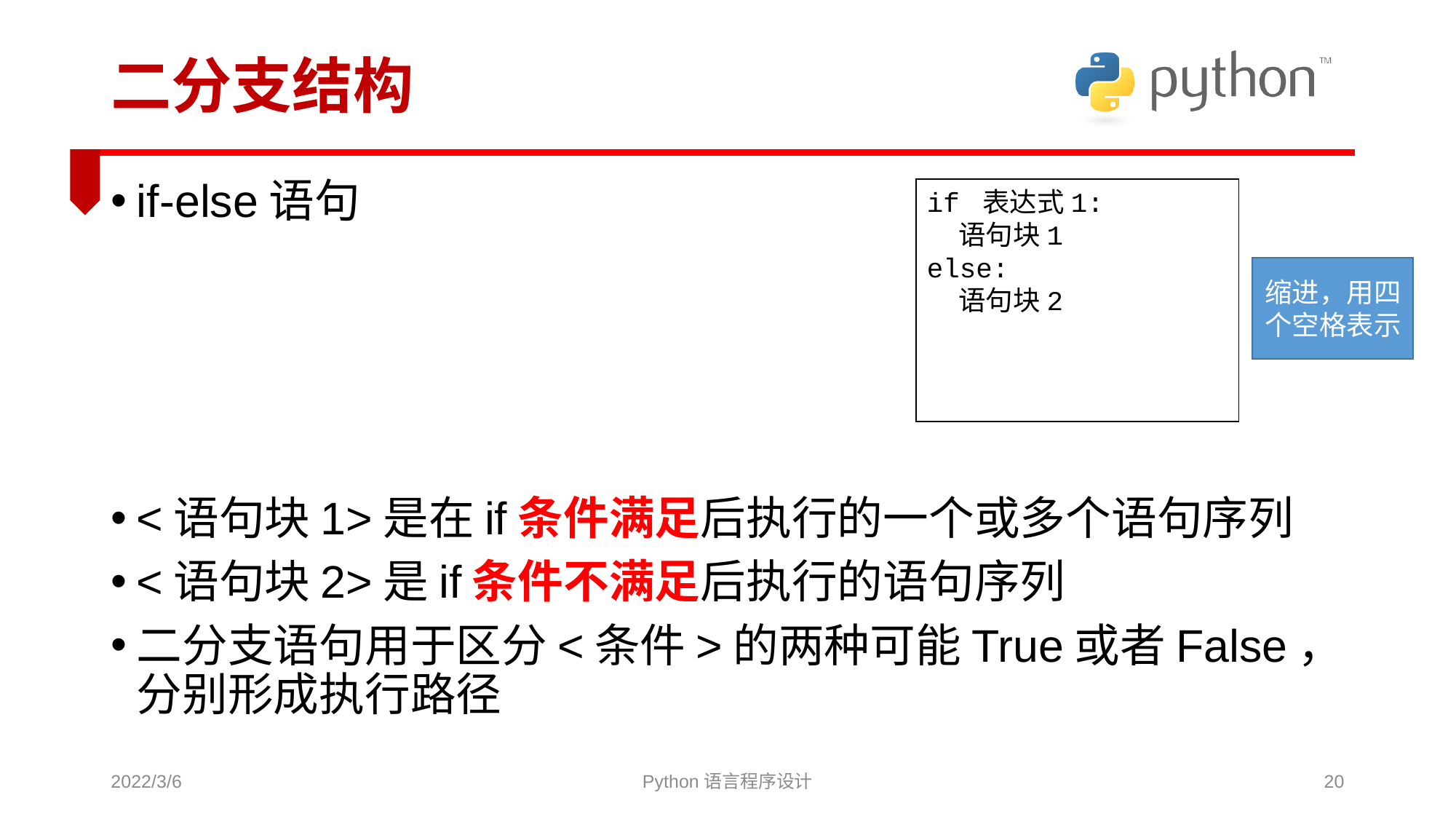

# 二分支结构
if-else语句

<语句块1>是在if条件满足后执行的一个或多个语句序列
<语句块2>是if条件不满足后执行的语句序列
二分支语句用于区分<条件>的两种可能True或者False，分别形成执行路径

if 表达式1:
    语句块1
else:
    语句块2

缩进，用四个空格表示
2022/3/6
Python语言程序设计
20